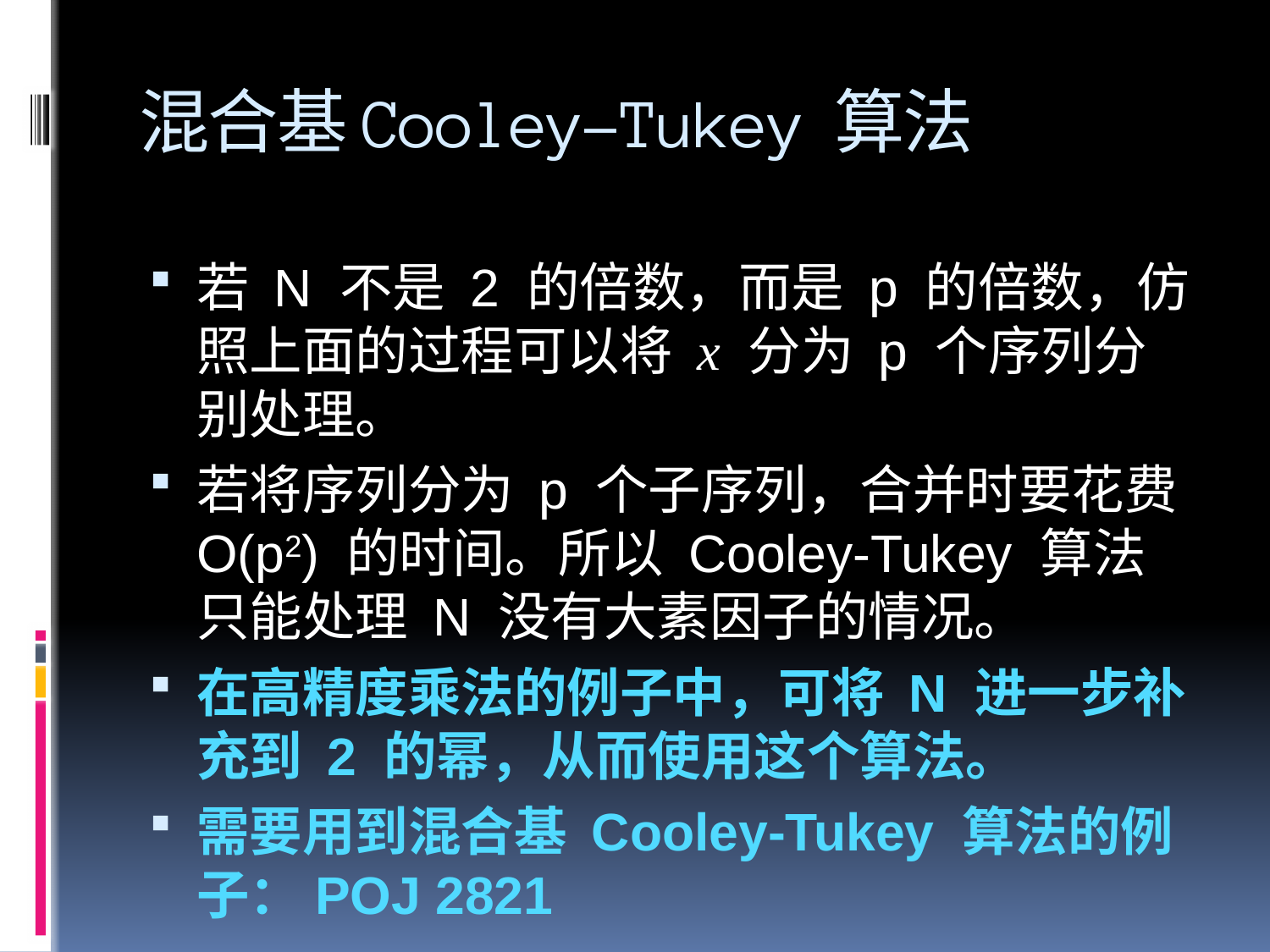

# 混合基 Cooley-Tukey 算法
若 N 不是 2 的倍数，而是 p 的倍数，仿照上面的过程可以将 x 分为 p 个序列分别处理。
若将序列分为 p 个子序列，合并时要花费 O(p2) 的时间。所以 Cooley-Tukey 算法只能处理 N 没有大素因子的情况。
在高精度乘法的例子中，可将 N 进一步补充到 2 的幂，从而使用这个算法。
需要用到混合基 Cooley-Tukey 算法的例子：POJ 2821